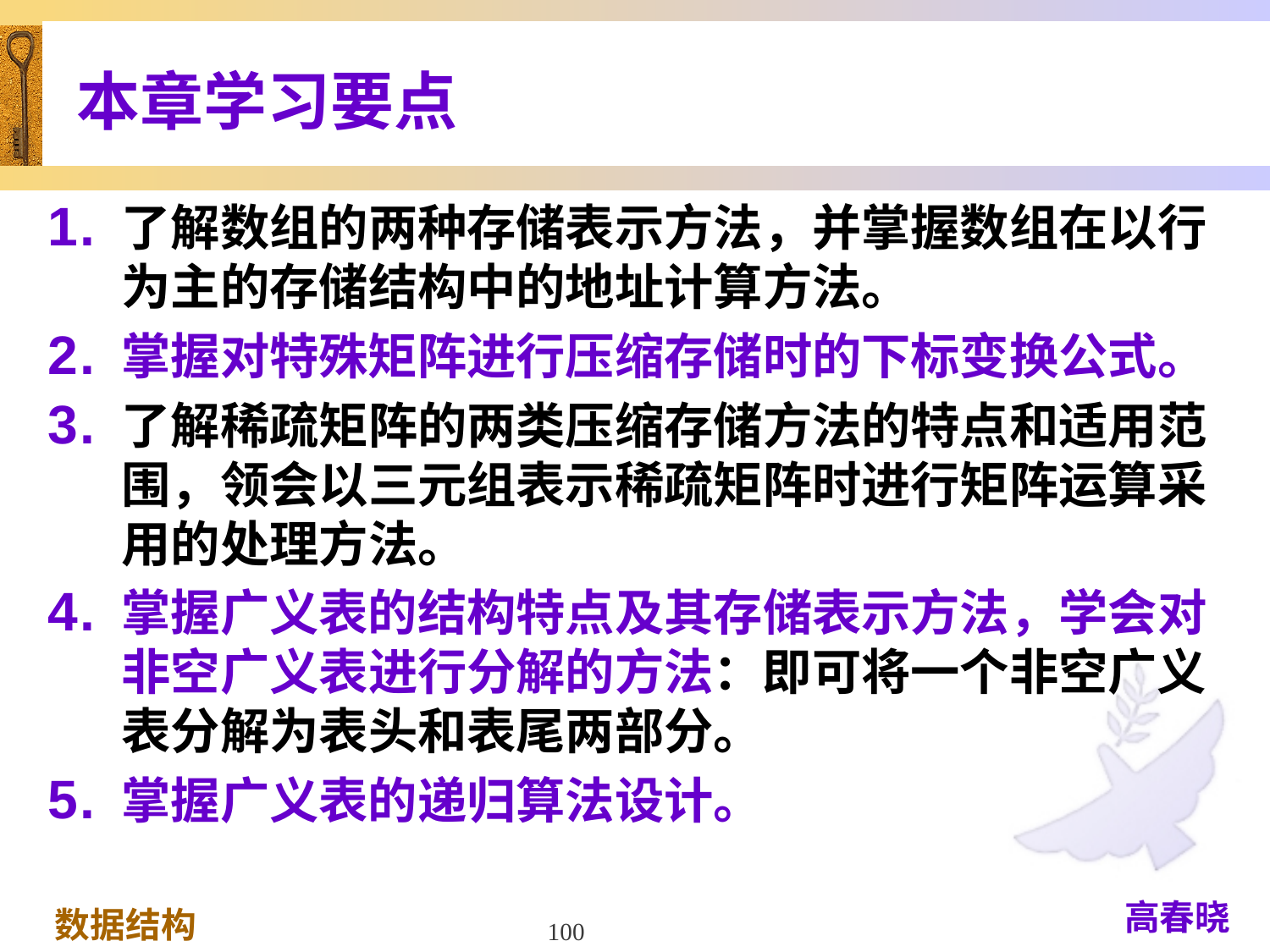

# 本章学习要点
了解数组的两种存储表示方法，并掌握数组在以行为主的存储结构中的地址计算方法。
掌握对特殊矩阵进行压缩存储时的下标变换公式。
了解稀疏矩阵的两类压缩存储方法的特点和适用范围，领会以三元组表示稀疏矩阵时进行矩阵运算采用的处理方法。
掌握广义表的结构特点及其存储表示方法，学会对非空广义表进行分解的方法：即可将一个非空广义表分解为表头和表尾两部分。
掌握广义表的递归算法设计。
100